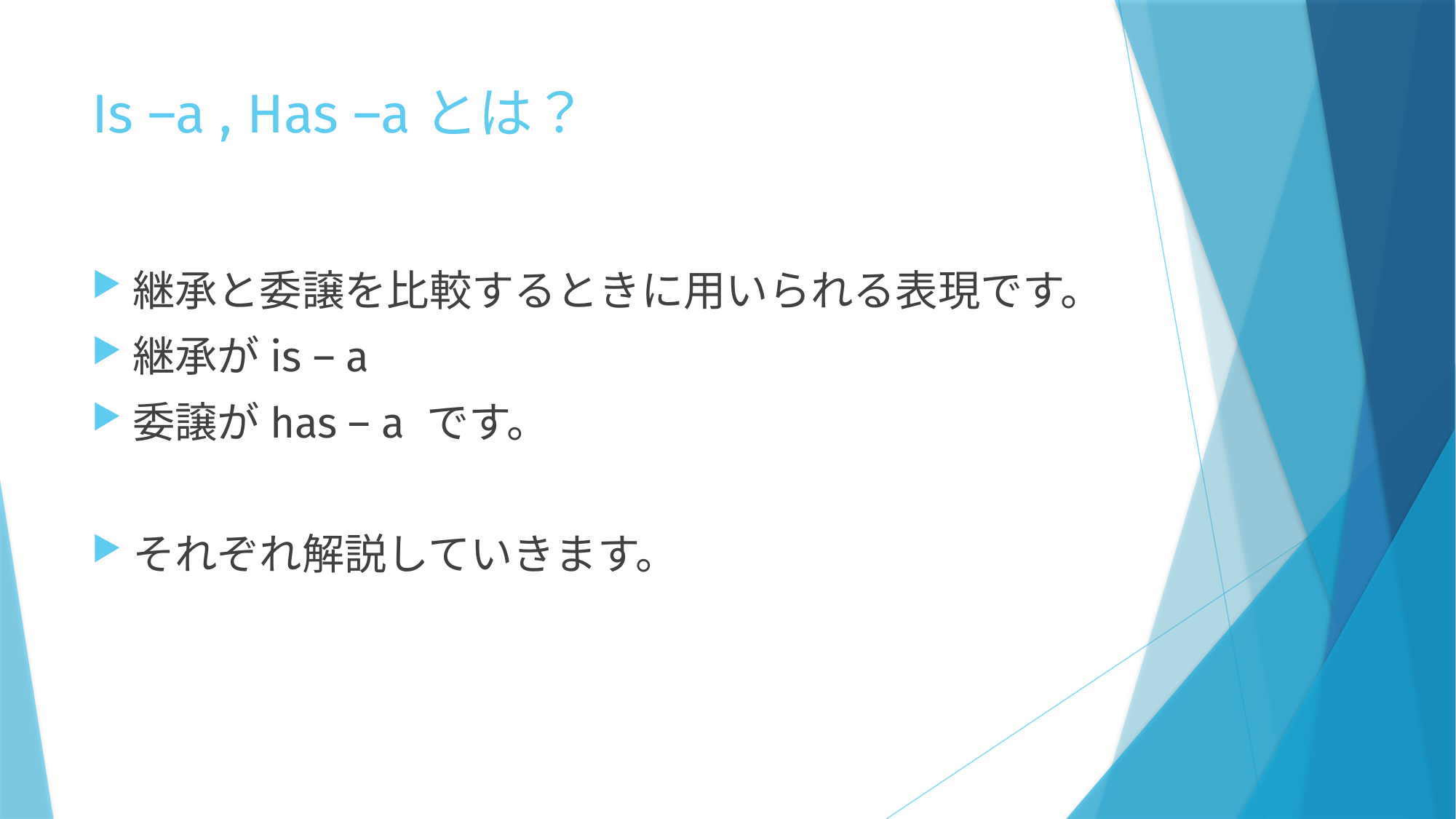

# Is –a , Has –aとは？
継承と委譲を比較するときに用いられる表現です。
継承がis – a
委譲がhas – a です。

それぞれ解説していきます。